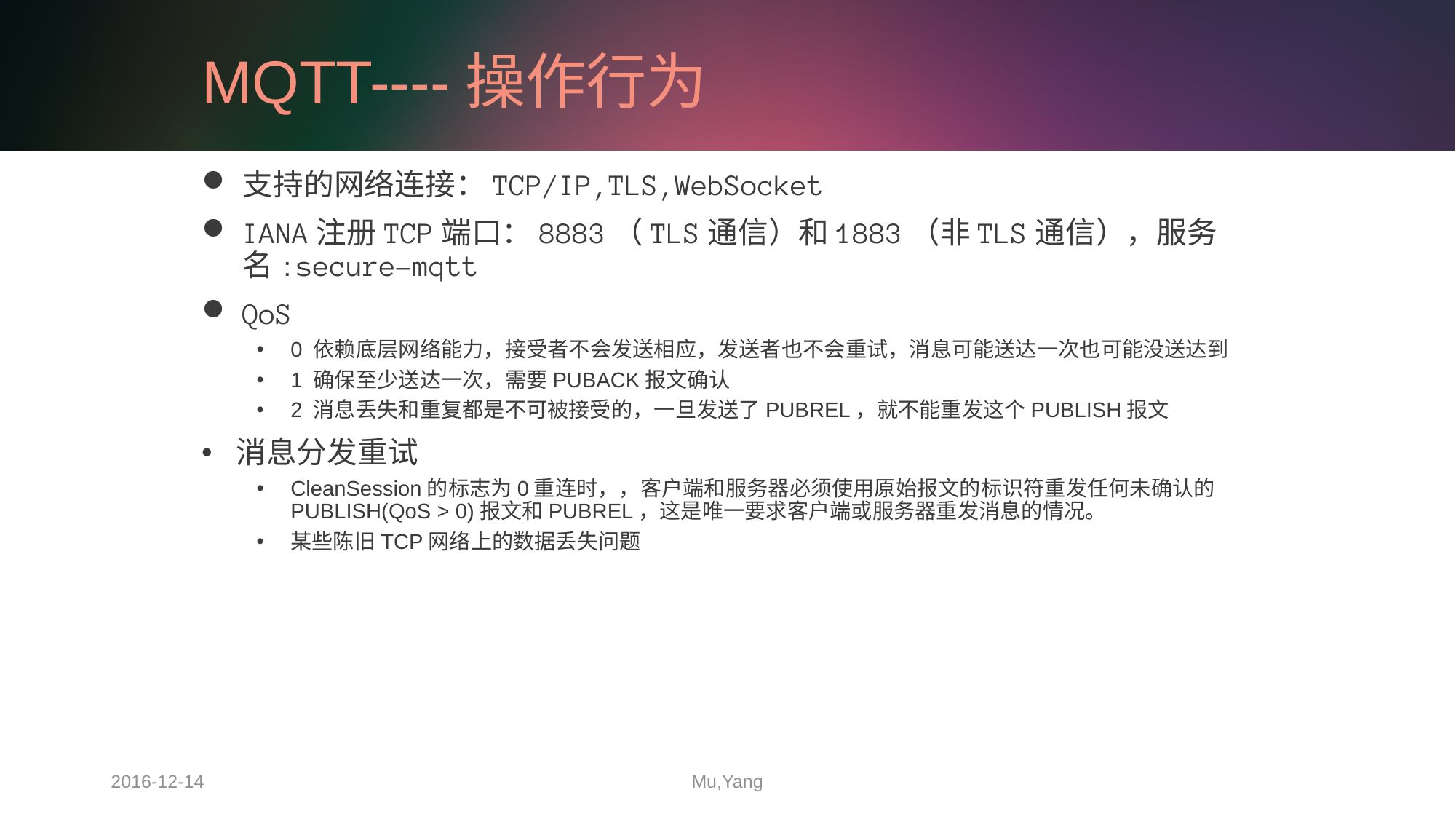

# MQTT----操作行为
支持的网络连接：TCP/IP,TLS,WebSocket
IANA注册TCP端口：8883（TLS通信）和1883（非TLS通信），服务名:secure-mqtt
QoS
0 依赖底层网络能力，接受者不会发送相应，发送者也不会重试，消息可能送达一次也可能没送达到
1 确保至少送达一次，需要PUBACK报文确认
2 消息丢失和重复都是不可被接受的，一旦发送了PUBREL，就不能重发这个PUBLISH报文
消息分发重试
CleanSession的标志为0重连时，，客户端和服务器必须使用原始报文的标识符重发任何未确认的PUBLISH(QoS > 0)报文和PUBREL，这是唯一要求客户端或服务器重发消息的情况。
某些陈旧TCP网络上的数据丢失问题
2016-12-14
Mu,Yang
40